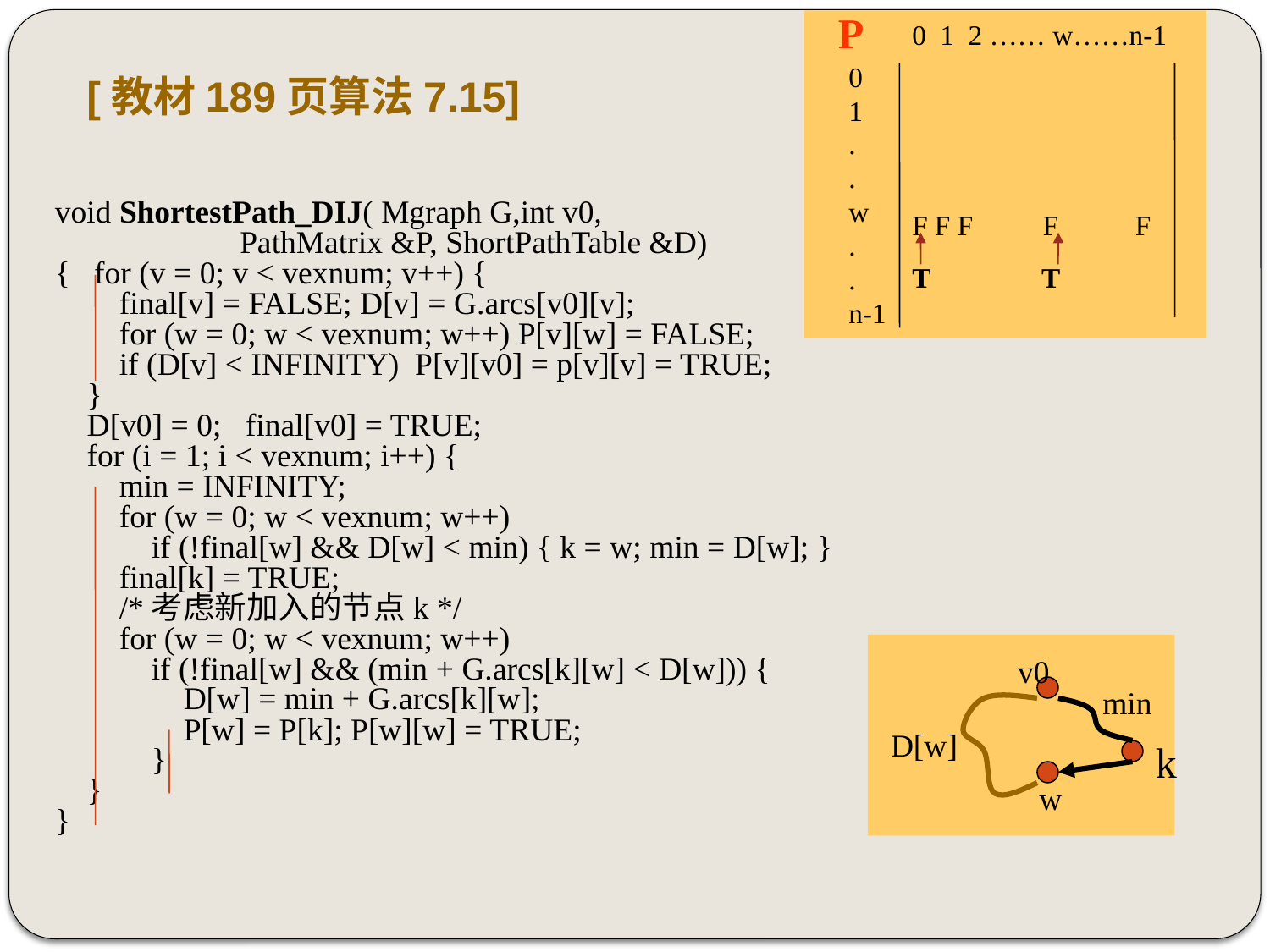

P

0  1  2 …… w……n-1
0
1
.
.
w
.
.
n-1

F F F          F           F

T                T
[教材189页算法7.15]

void ShortestPath_DIJ( Mgraph G,int v0,
                       PathMatrix &P, ShortPathTable &D)
{   for (v = 0; v < vexnum; v++) {
        final[v] = FALSE; D[v] = G.arcs[v0][v];
        for (w = 0; w < vexnum; w++) P[v][w] = FALSE;
        if (D[v] < INFINITY)  P[v][v0] = p[v][v] = TRUE;
    }
    D[v0] = 0;   final[v0] = TRUE;
    for (i = 1; i < vexnum; i++) {
        min = INFINITY;
        for (w = 0; w < vexnum; w++)
            if (!final[w] && D[w] < min) { k = w; min = D[w]; }
        final[k] = TRUE;
        /*考虑新加入的节点k */
        for (w = 0; w < vexnum; w++)
            if (!final[w] && (min + G.arcs[k][w] < D[w])) {
                D[w] = min + G.arcs[k][w];
                P[w] = P[k]; P[w][w] = TRUE;
            }
    }
}

v0

min

D[w]
k

w